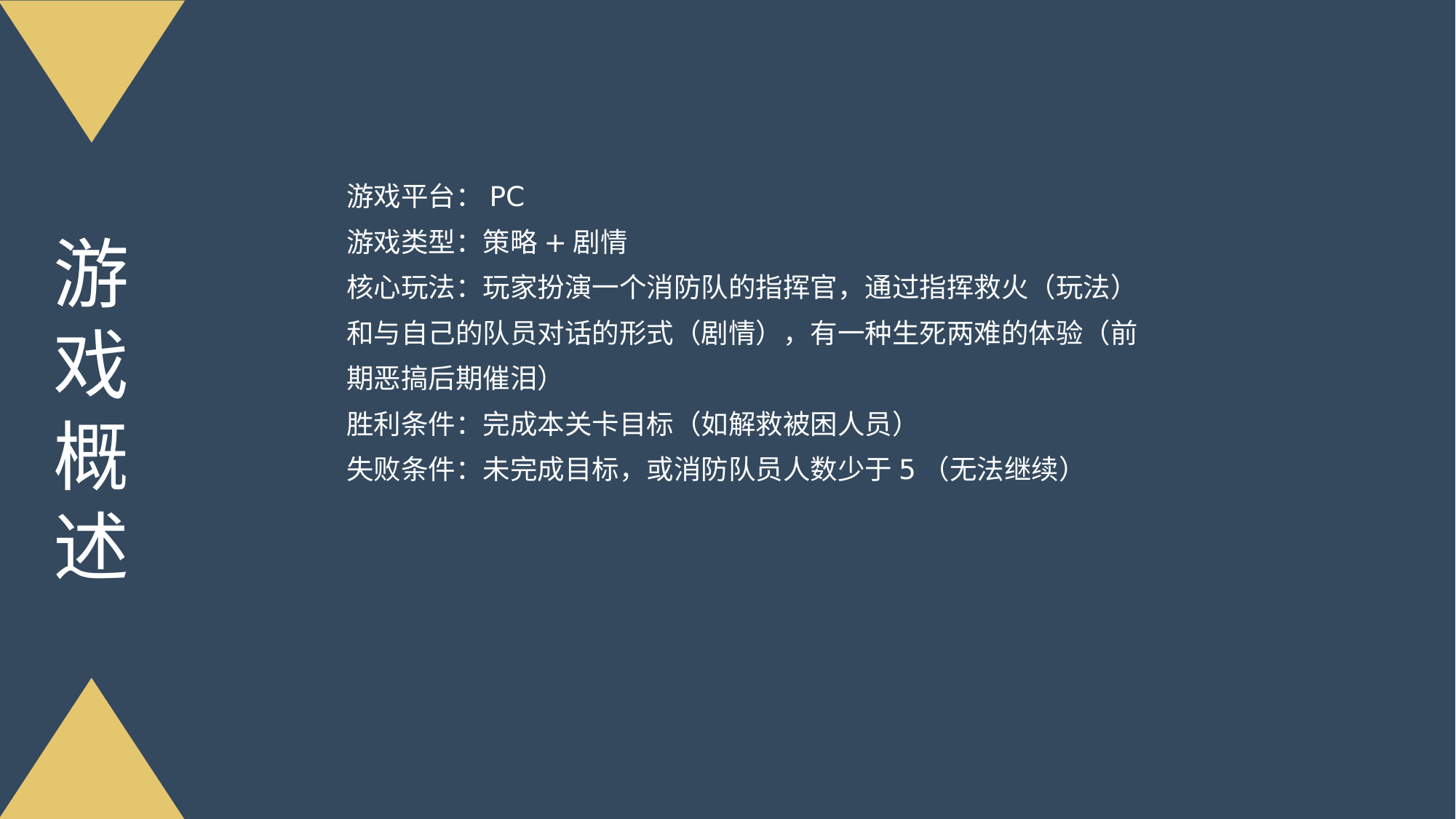

游戏平台：PC
游戏类型：策略+剧情
核心玩法：玩家扮演一个消防队的指挥官，通过指挥救火（玩法）和与自己的队员对话的形式（剧情），有一种生死两难的体验（前期恶搞后期催泪）
胜利条件：完成本关卡目标（如解救被困人员）
失败条件：未完成目标，或消防队员人数少于5（无法继续）
游戏概述